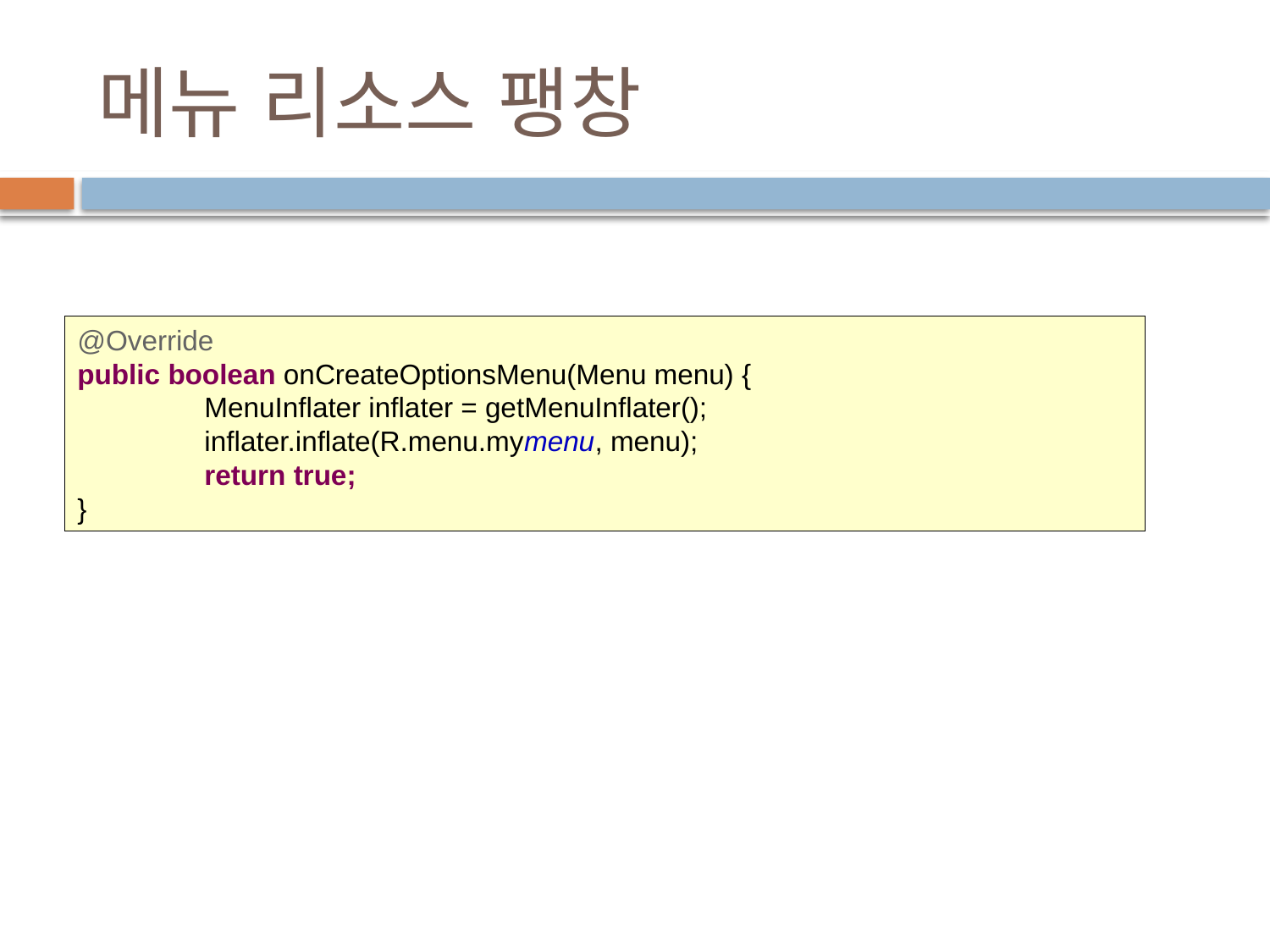

# 메뉴 리소스 팽창
@Override
public boolean onCreateOptionsMenu(Menu menu) {
	MenuInflater inflater = getMenuInflater();
	inflater.inflate(R.menu.mymenu, menu);
	return true;
}